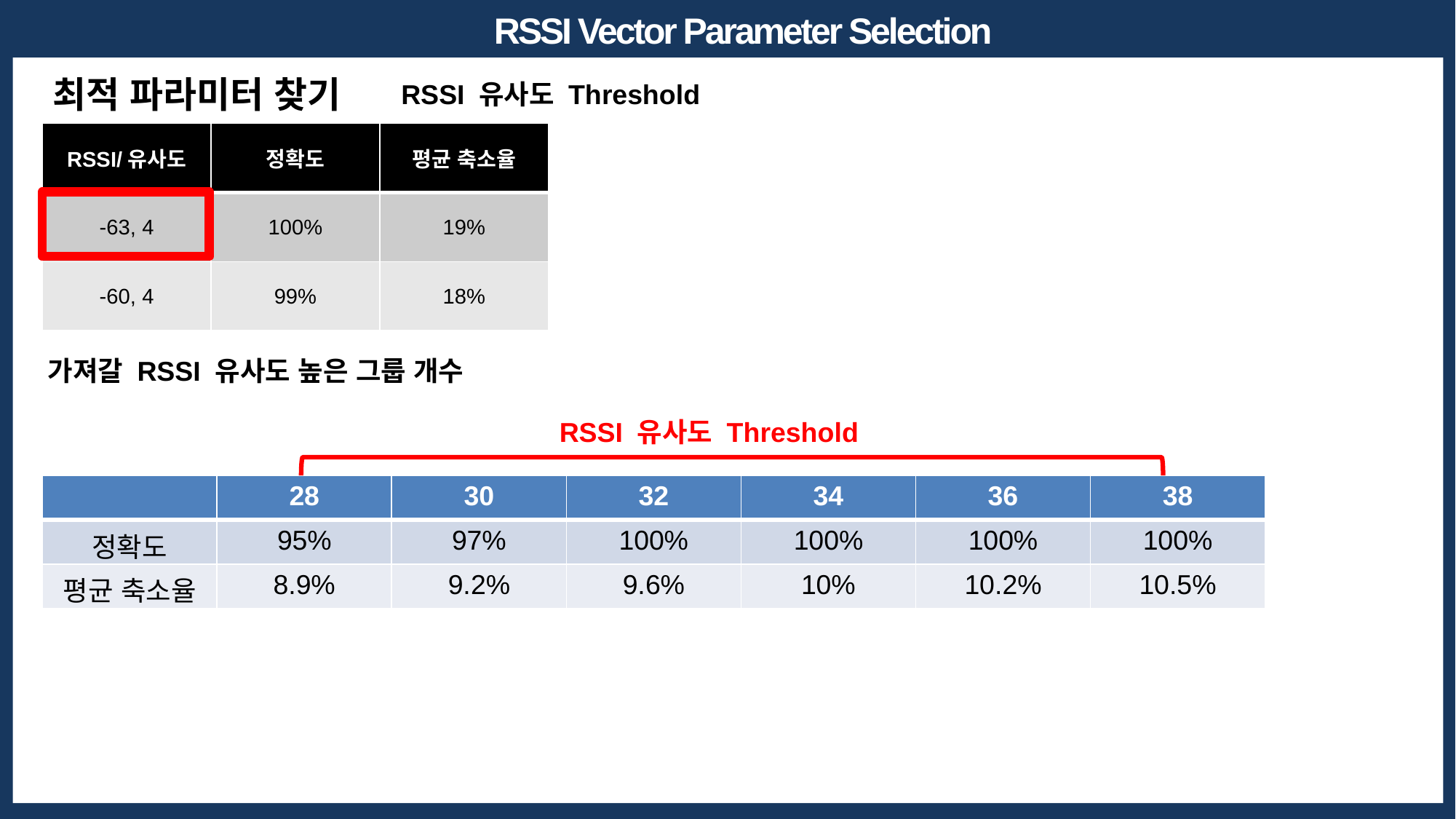

RSSI Vector Parameter Selection

최적 파라미터 찾기
RSSI 유사도 Threshold
| RSSI/유사도 | 정확도 | 평균 축소율 |
| --- | --- | --- |
| -63, 4 | 100% | 19% |
| -60, 4 | 99% | 18% |

가져갈 RSSI 유사도 높은 그룹 개수

RSSI 유사도 Threshold
|  | 28 | 30 | 32 | 34 | 36 | 38 |
| --- | --- | --- | --- | --- | --- | --- |
| 정확도 | 95% | 97% | 100% | 100% | 100% | 100% |
| 평균 축소율 | 8.9% | 9.2% | 9.6% | 10% | 10.2% | 10.5% |